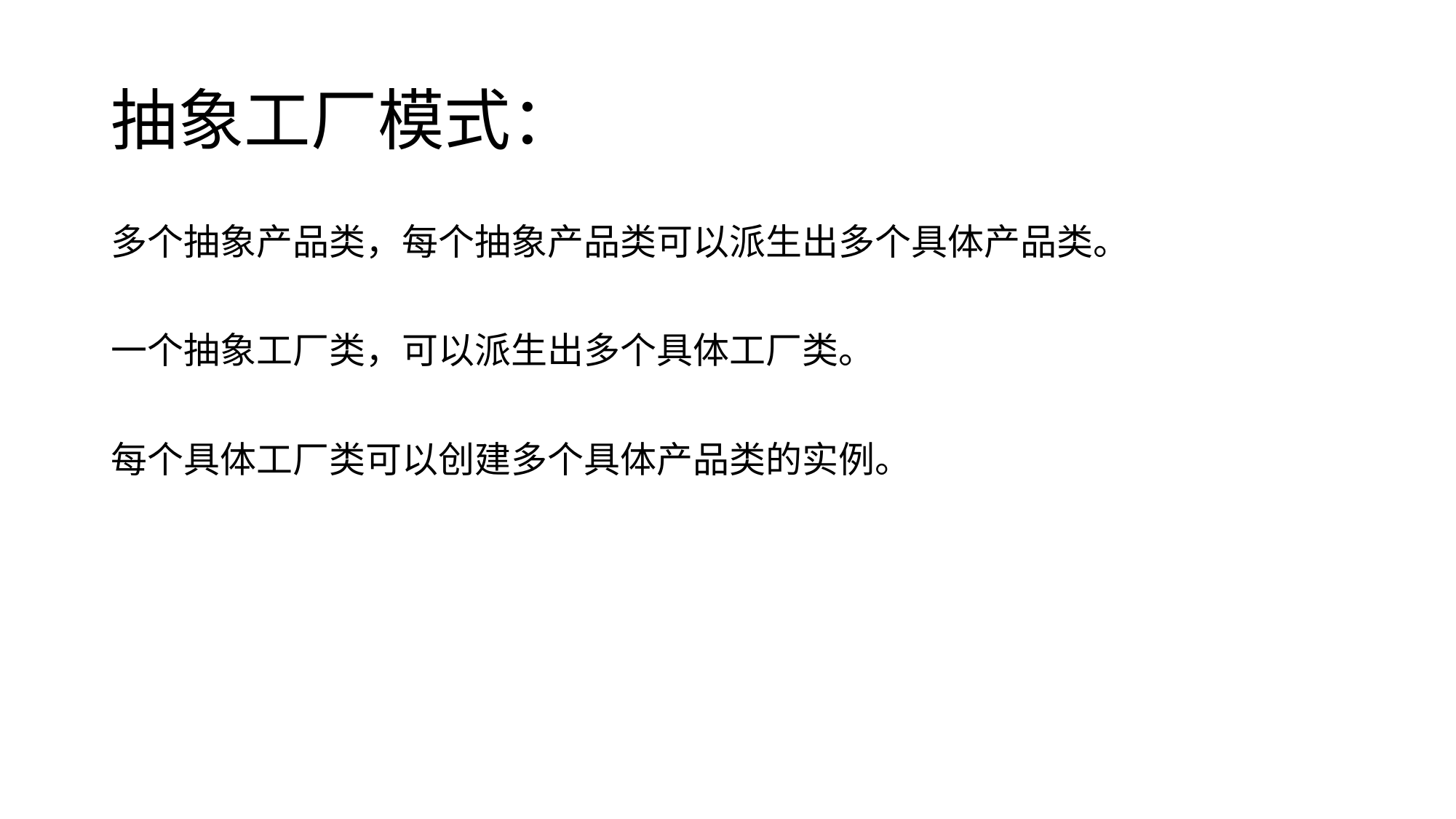

# 抽象工厂模式：
多个抽象产品类，每个抽象产品类可以派生出多个具体产品类。

一个抽象工厂类，可以派生出多个具体工厂类。

每个具体工厂类可以创建多个具体产品类的实例。